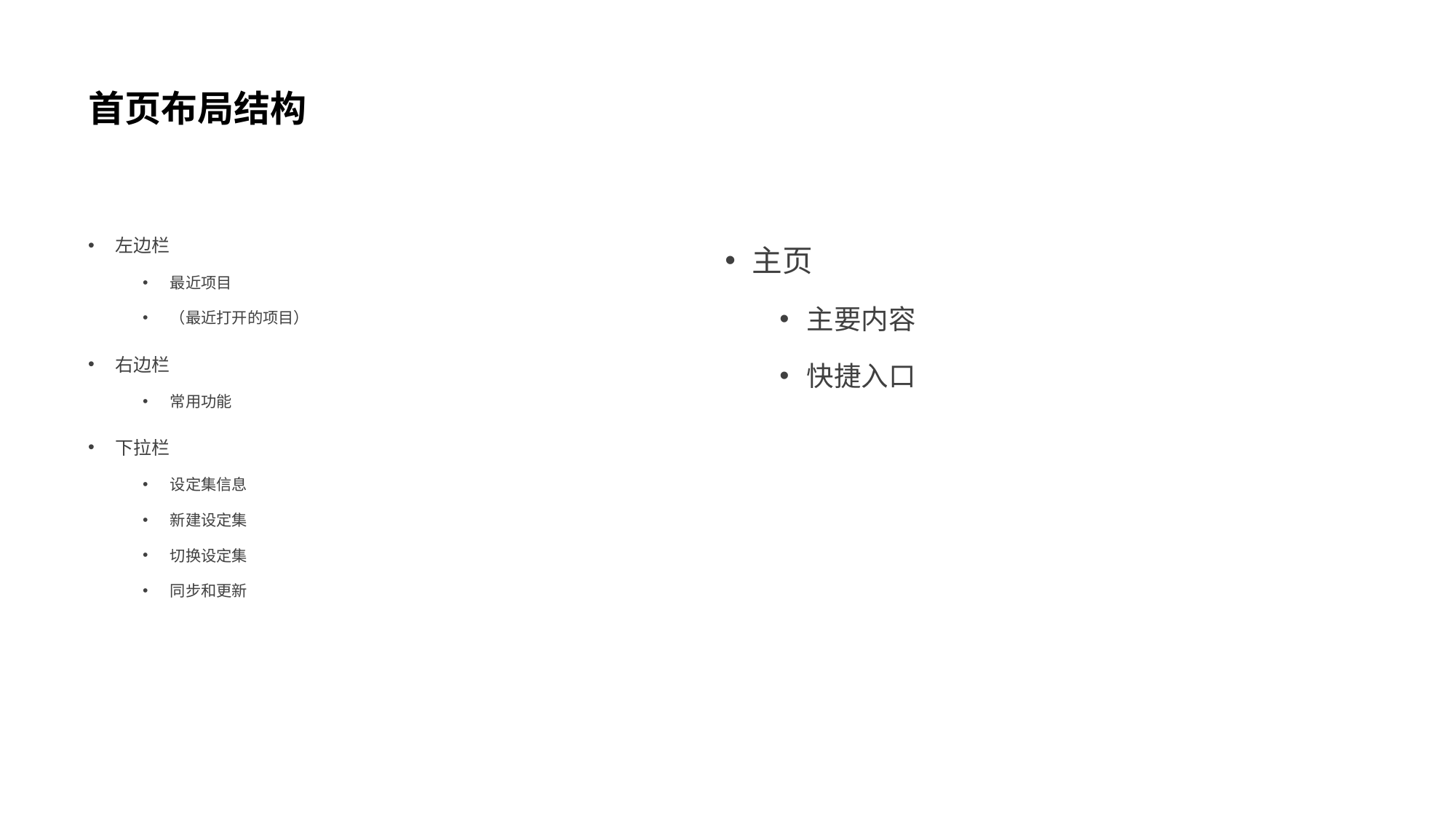

# 首页布局结构
左边栏
最近项目
（最近打开的项目）
右边栏
常用功能
下拉栏
设定集信息
新建设定集
切换设定集
同步和更新

主页
主要内容
快捷入口